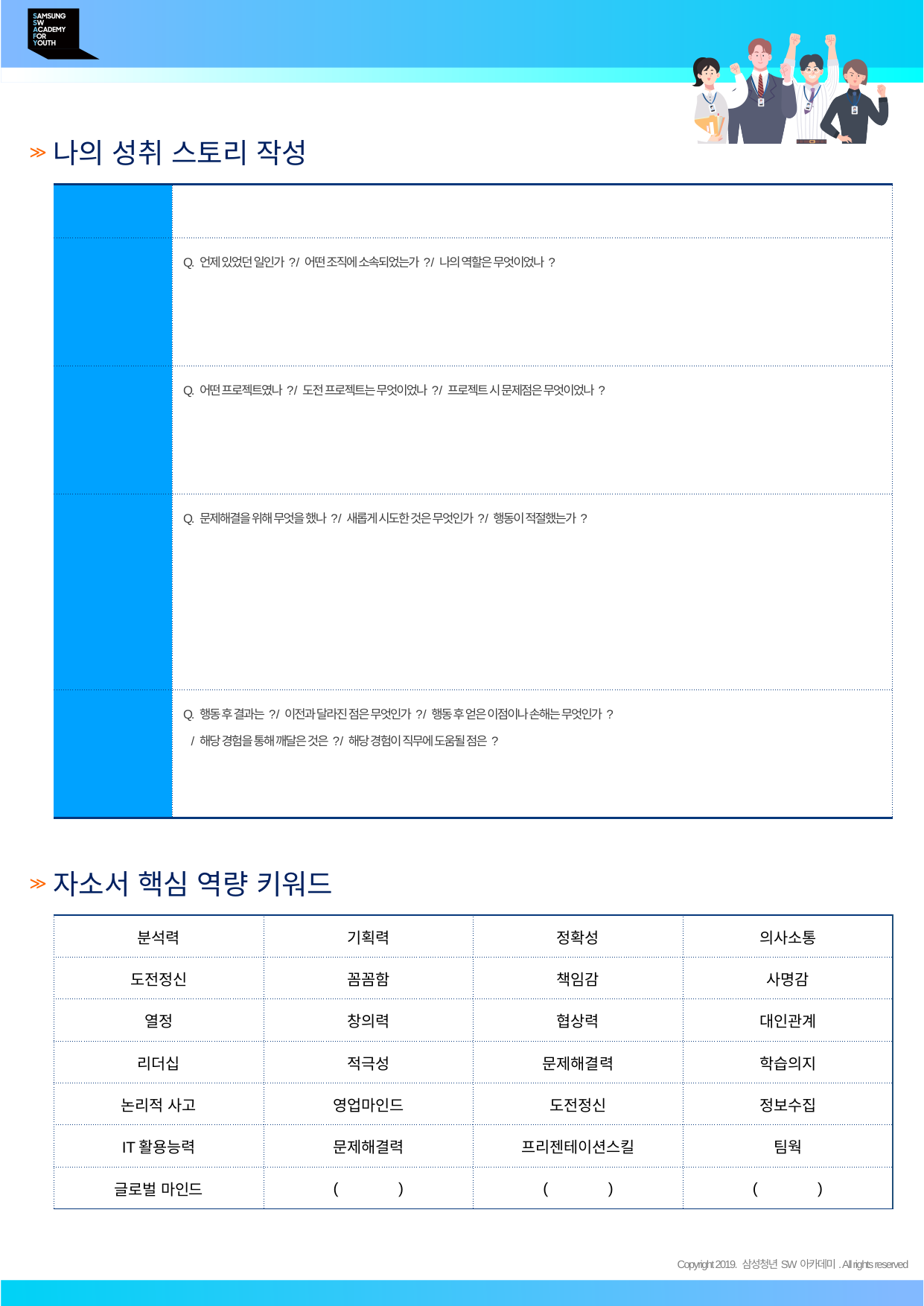

나의 성취 스토리 작성
| 역량 키워드 |  |
| --- | --- |
| 상황 (S) | Q. 언제 있었던 일인가? / 어떤 조직에 소속되었는가? / 나의 역할은 무엇이었나? |
| 주어진 과제 (T) | Q. 어떤 프로젝트였나? / 도전 프로젝트는 무엇이었나? / 프로젝트 시 문제점은 무엇이었나? |
| 행동 (A) | Q. 문제해결을 위해 무엇을 했나? / 새롭게 시도한 것은 무엇인가? / 행동이 적절했는가? |
| 결과 (R) | Q. 행동 후 결과는? / 이전과 달라진 점은 무엇인가? / 행동 후 얻은 이점이나 손해는 무엇인가? / 해당 경험을 통해 깨달은 것은? / 해당 경험이 직무에 도움될 점은? |
자소서 핵심 역량 키워드
| 분석력 | 기획력 | 정확성 | 의사소통 |
| --- | --- | --- | --- |
| 도전정신 | 꼼꼼함 | 책임감 | 사명감 |
| 열정 | 창의력 | 협상력 | 대인관계 |
| 리더십 | 적극성 | 문제해결력 | 학습의지 |
| 논리적 사고 | 영업마인드 | 도전정신 | 정보수집 |
| IT활용능력 | 문제해결력 | 프리젠테이션스킬 | 팀웍 |
| 글로벌 마인드 | ( ) | ( ) | ( ) |